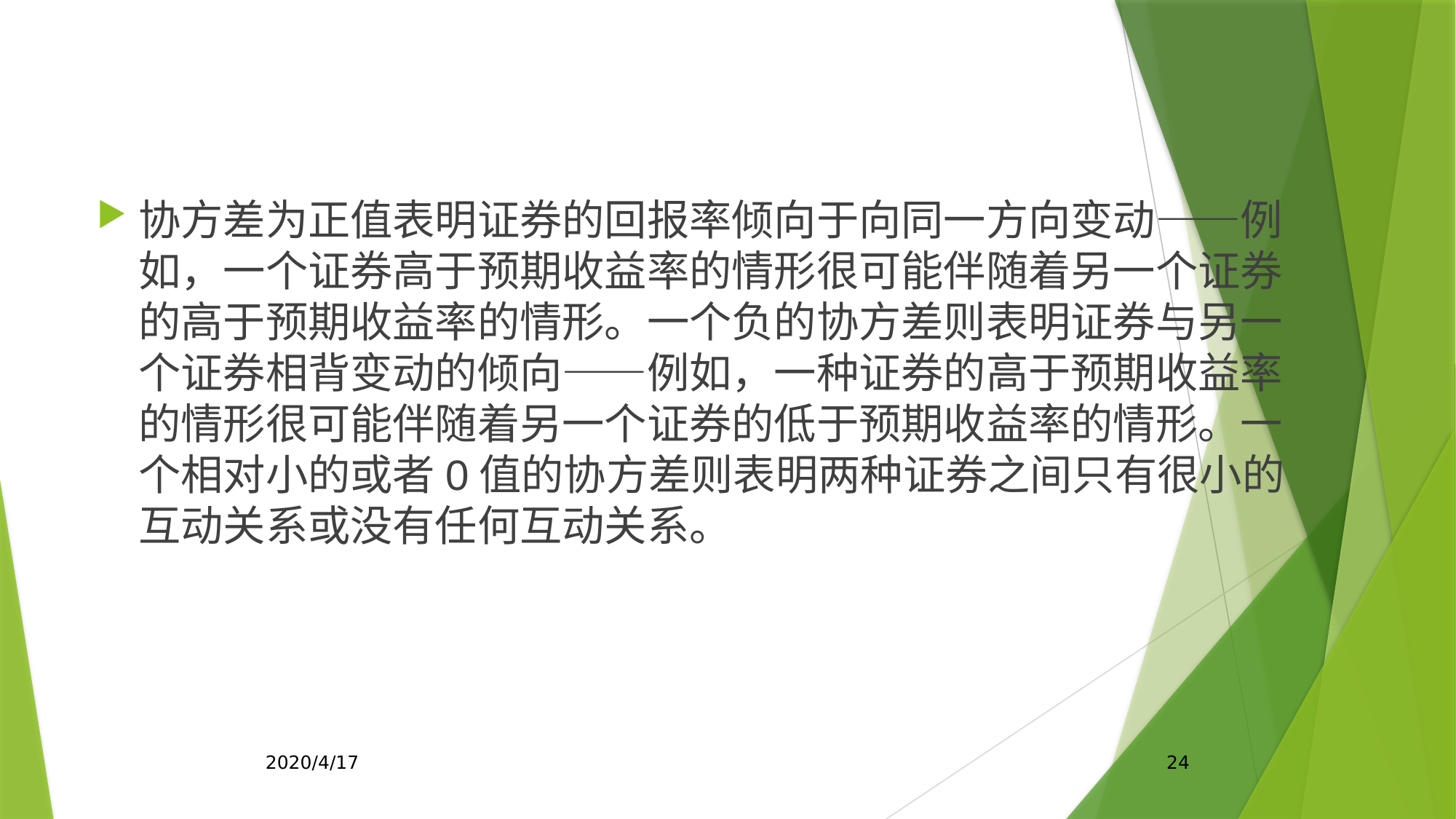

协方差为正值表明证券的回报率倾向于向同一方向变动——例如，一个证券高于预期收益率的情形很可能伴随着另一个证券的高于预期收益率的情形。一个负的协方差则表明证券与另一个证券相背变动的倾向——例如，一种证券的高于预期收益率的情形很可能伴随着另一个证券的低于预期收益率的情形。一个相对小的或者0值的协方差则表明两种证券之间只有很小的互动关系或没有任何互动关系。
2020/4/17
24